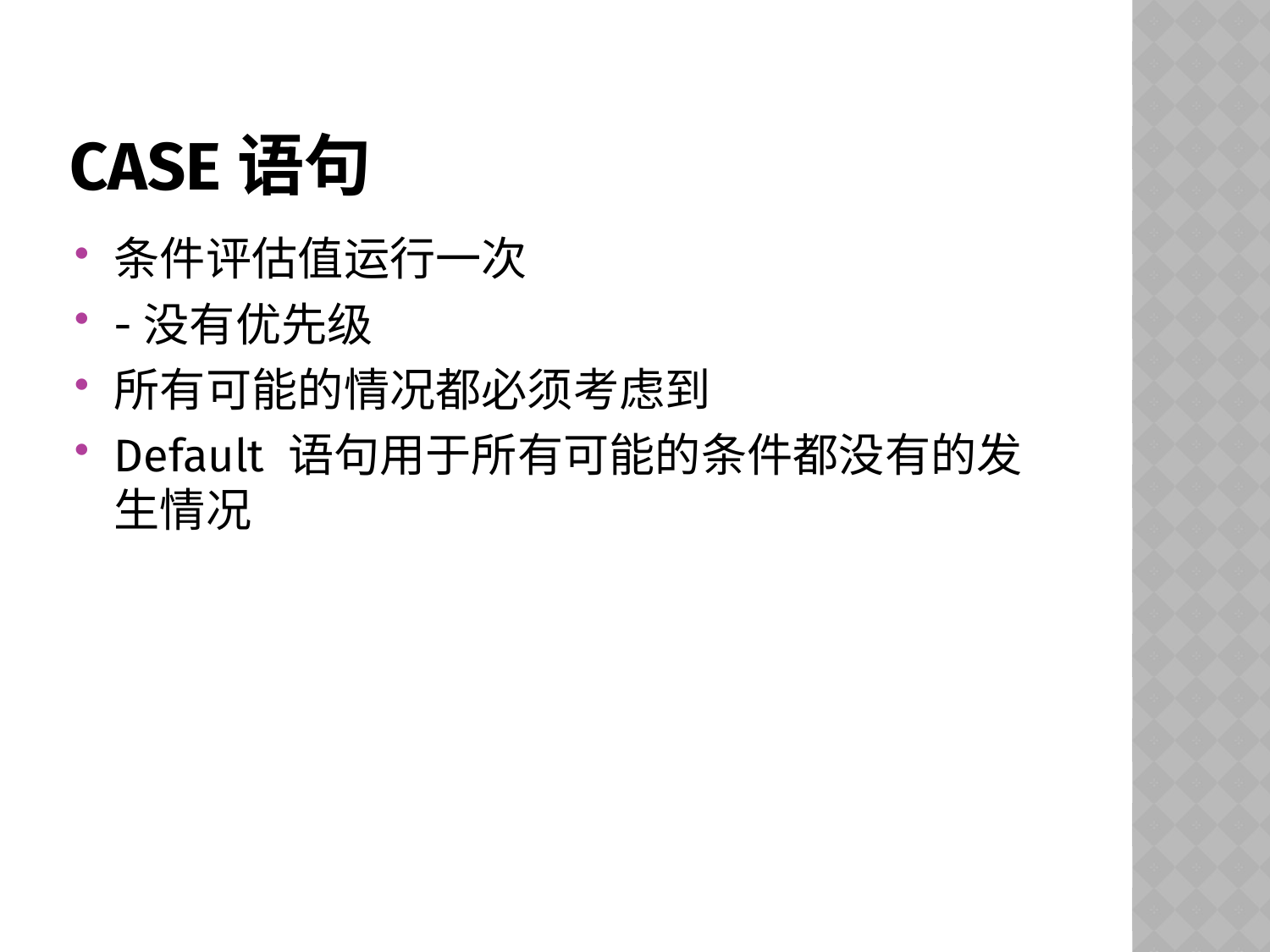

# Case语句
条件评估值运行一次
-没有优先级
所有可能的情况都必须考虑到
Default 语句用于所有可能的条件都没有的发生情况